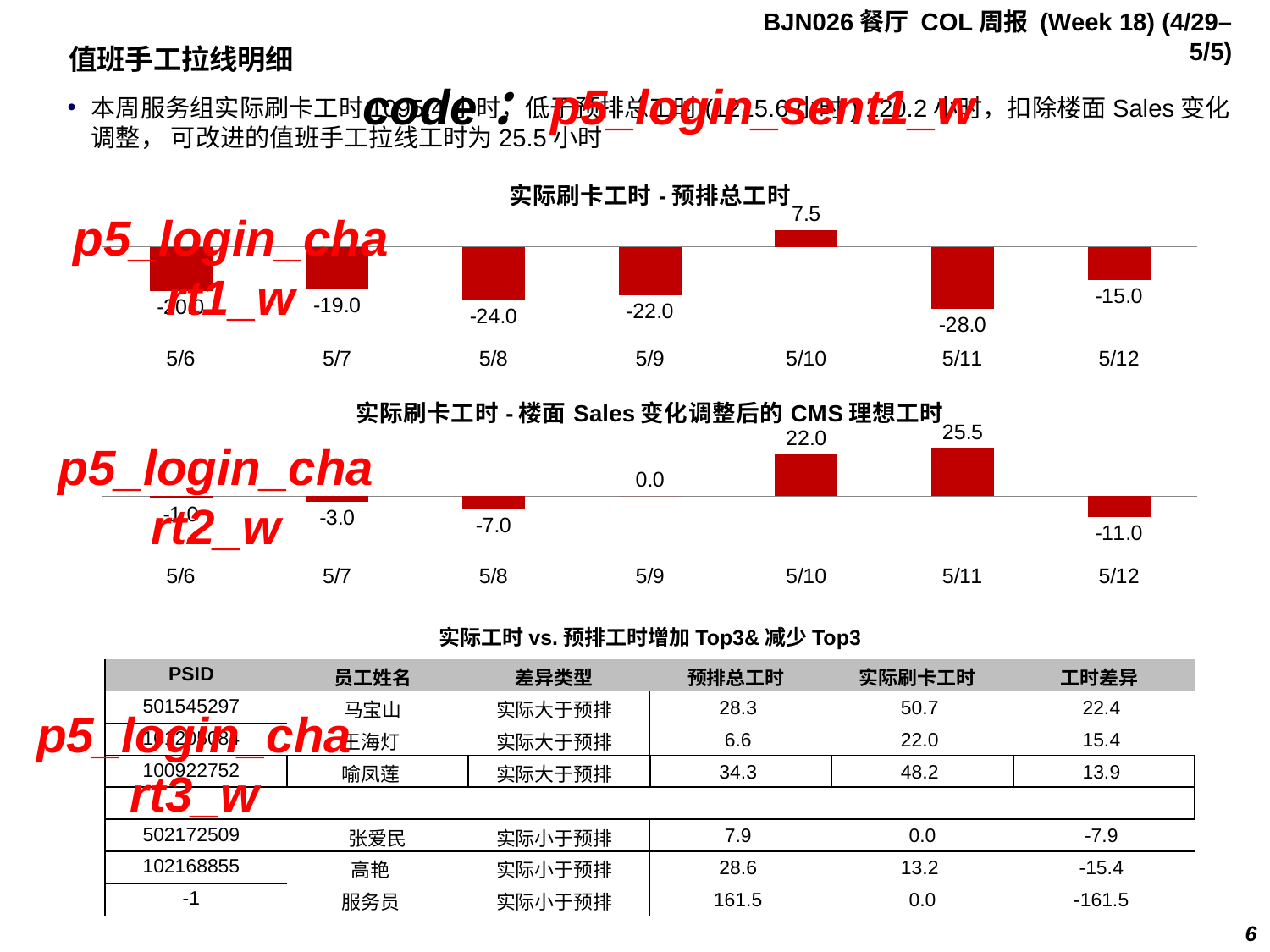

BJN026餐厅 COL周报 (Week 18) (4/29– 5/5)
值班手工拉线明细
code：p5_login_sent1_w
本周服务组实际刷卡工时1095.4小时，低于预排总工时(1215.6小时) 120.2小时，扣除楼面Sales变化调整， 可改进的值班手工拉线工时为25.5小时

### Chart: 实际刷卡工时-预排总工时

| Category | 直接工时手工拉线 |
|---|---|
| 5/6 | -20.0 |
| 5/7 | -19.0 |
| 5/8 | -24.0 |
| 5/9 | -22.0 |
| 5/10 | 7.5 |
| 5/11 | -28.0 |
| 5/12 | -15.0 |
p5_login_chart1_w

### Chart: 实际刷卡工时-楼面Sales变化调整后的CMS理想工时

| Category | 直接工时手工拉线 |
|---|---|
| 5/6 | -1.0 |
| 5/7 | -3.0 |
| 5/8 | -7.0 |
| 5/9 | 0.0 |
| 5/10 | 22.0 |
| 5/11 | 25.5 |
| 5/12 | -11.0 |
p5_login_chart2_w
实际工时vs.预排工时增加Top3&减少Top3
| PSID | 员工姓名 | 差异类型 | 预排总工时 | 实际刷卡工时 | 工时差异 |
| --- | --- | --- | --- | --- | --- |
| 501545297 | 马宝山 | 实际大于预排 | 28.3 | 50.7 | 22.4 |
| 101205084 | 王海灯 | 实际大于预排 | 6.6 | 22.0 | 15.4 |
| 100922752 | 喻凤莲 | 实际大于预排 | 34.3 | 48.2 | 13.9 |
|  |  |  |  |  |  |
| 502172509 | 张爱民 | 实际小于预排 | 7.9 | 0.0 | -7.9 |
| 102168855 | 高艳 | 实际小于预排 | 28.6 | 13.2 | -15.4 |
| -1 | 服务员 | 实际小于预排 | 161.5 | 0.0 | -161.5 |
p5_login_chart3_w